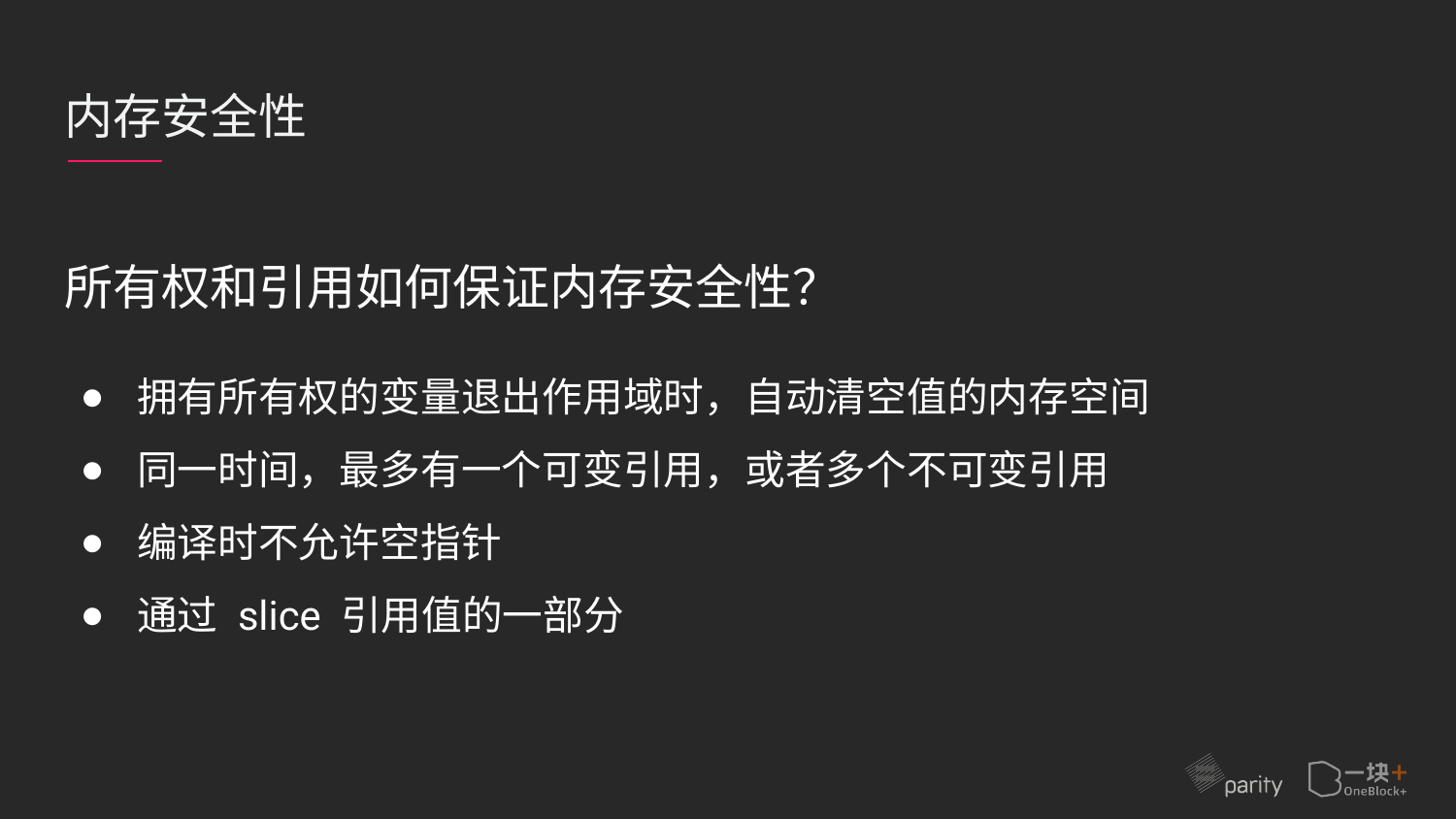

# 内存安全性
所有权和引用如何保证内存安全性？
拥有所有权的变量退出作用域时，自动清空值的内存空间
同一时间，最多有一个可变引用，或者多个不可变引用
编译时不允许空指针
通过 slice 引用值的一部分